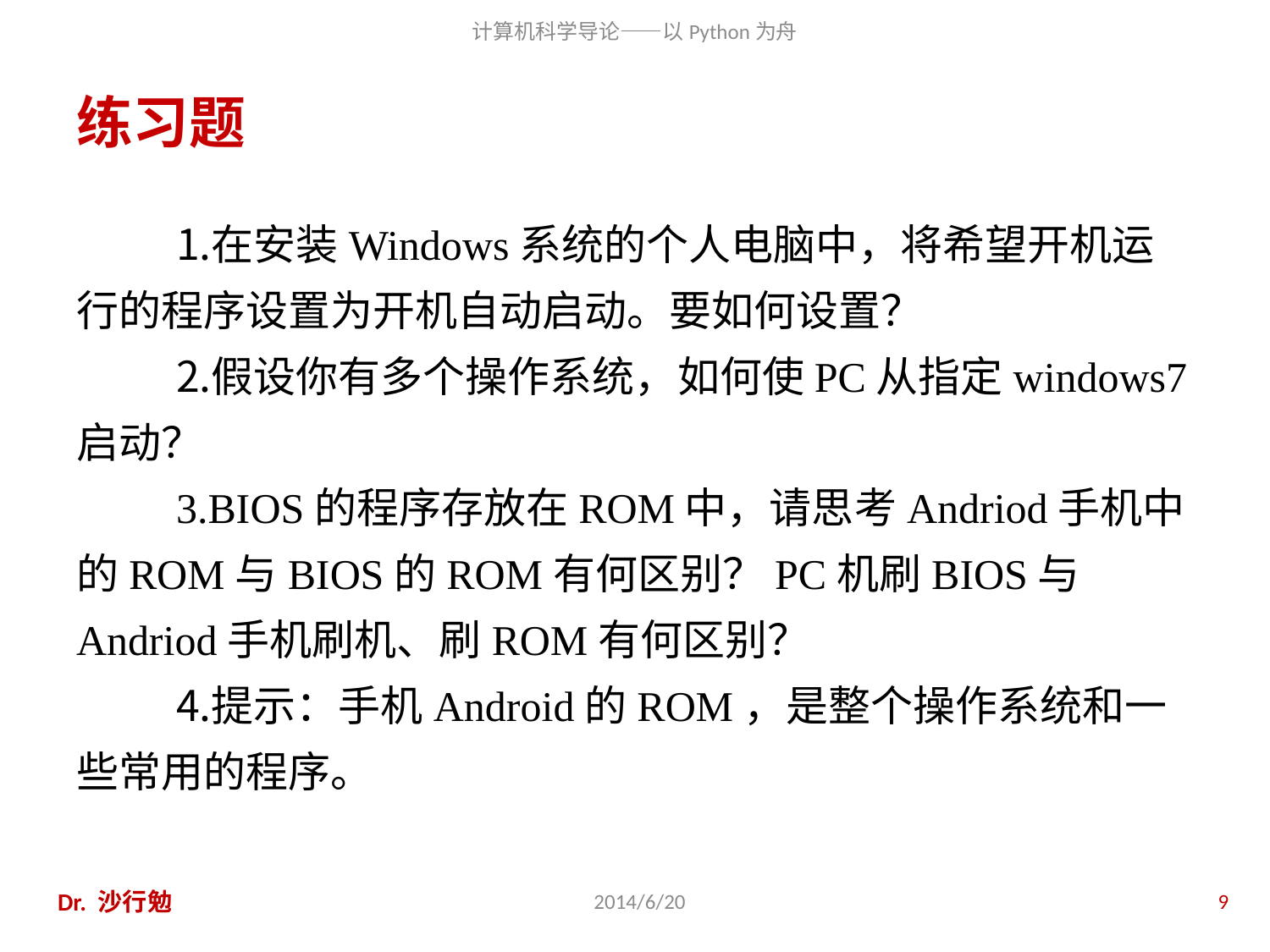

# 练习题
在安装Windows系统的个人电脑中，将希望开机运行的程序设置为开机自动启动。要如何设置？
假设你有多个操作系统，如何使PC从指定windows7启动？
BIOS的程序存放在ROM中，请思考Andriod手机中的ROM与BIOS的ROM有何区别？PC机刷BIOS与Andriod手机刷机、刷ROM有何区别？
提示：手机Android的ROM，是整个操作系统和一些常用的程序。
Dr. 沙行勉
2014/6/20
9